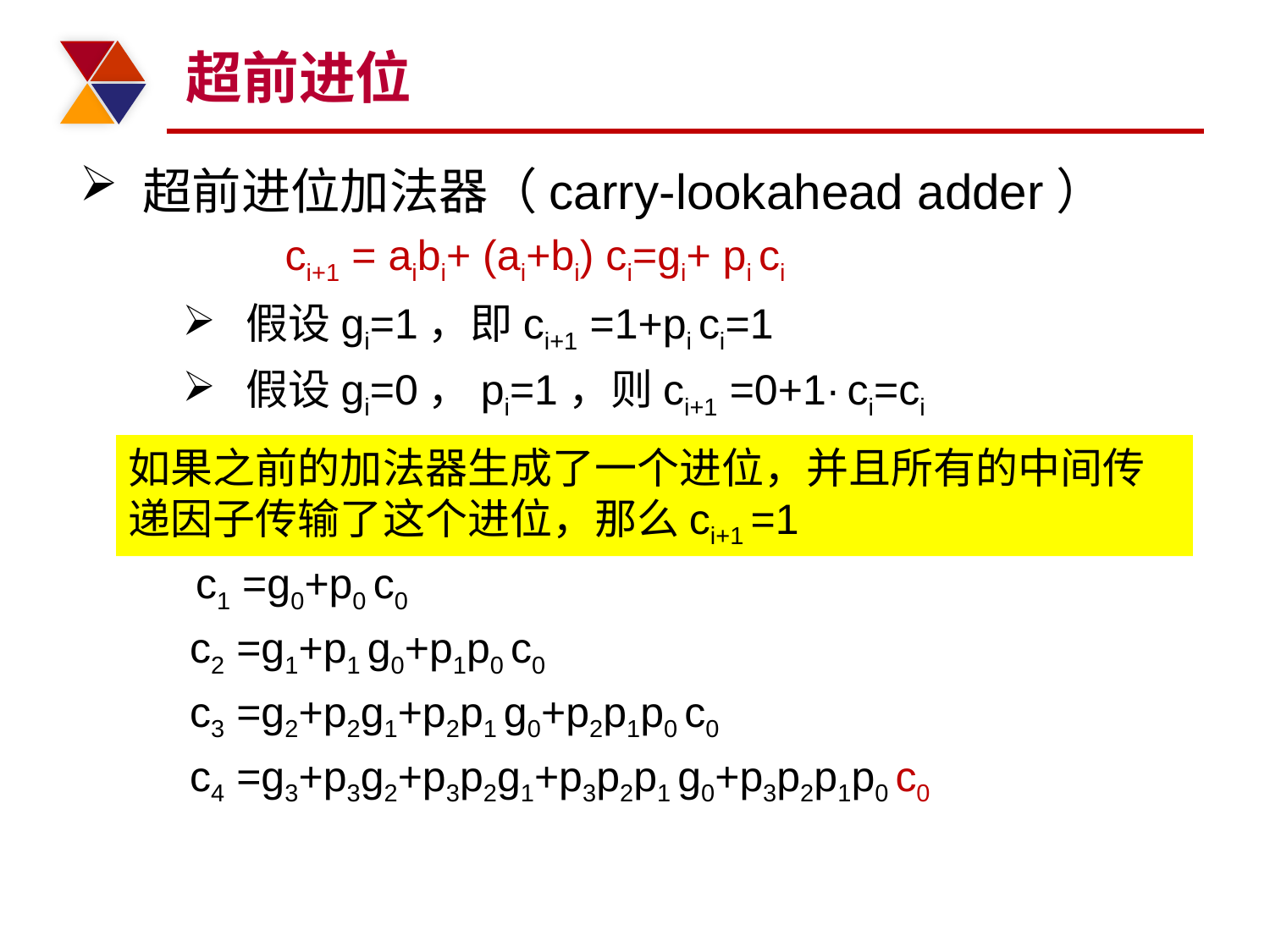

# 超前进位
超前进位加法器（carry-lookahead adder）

假设gi=1，即ci+1 =1+pi ci=1
假设gi=0，pi=1，则ci+1 =0+1· ci=ci

ci+1 = aibi+ (ai+bi) ci=gi+ pi ci
如果之前的加法器生成了一个进位，并且所有的中间传递因子传输了这个进位，那么ci+1 =1
c1 =g0+p0 c0
c2 =g1+p1 g0+p1p0 c0
c3 =g2+p2g1+p2p1 g0+p2p1p0 c0
c4 =g3+p3g2+p3p2g1+p3p2p1 g0+p3p2p1p0 c0